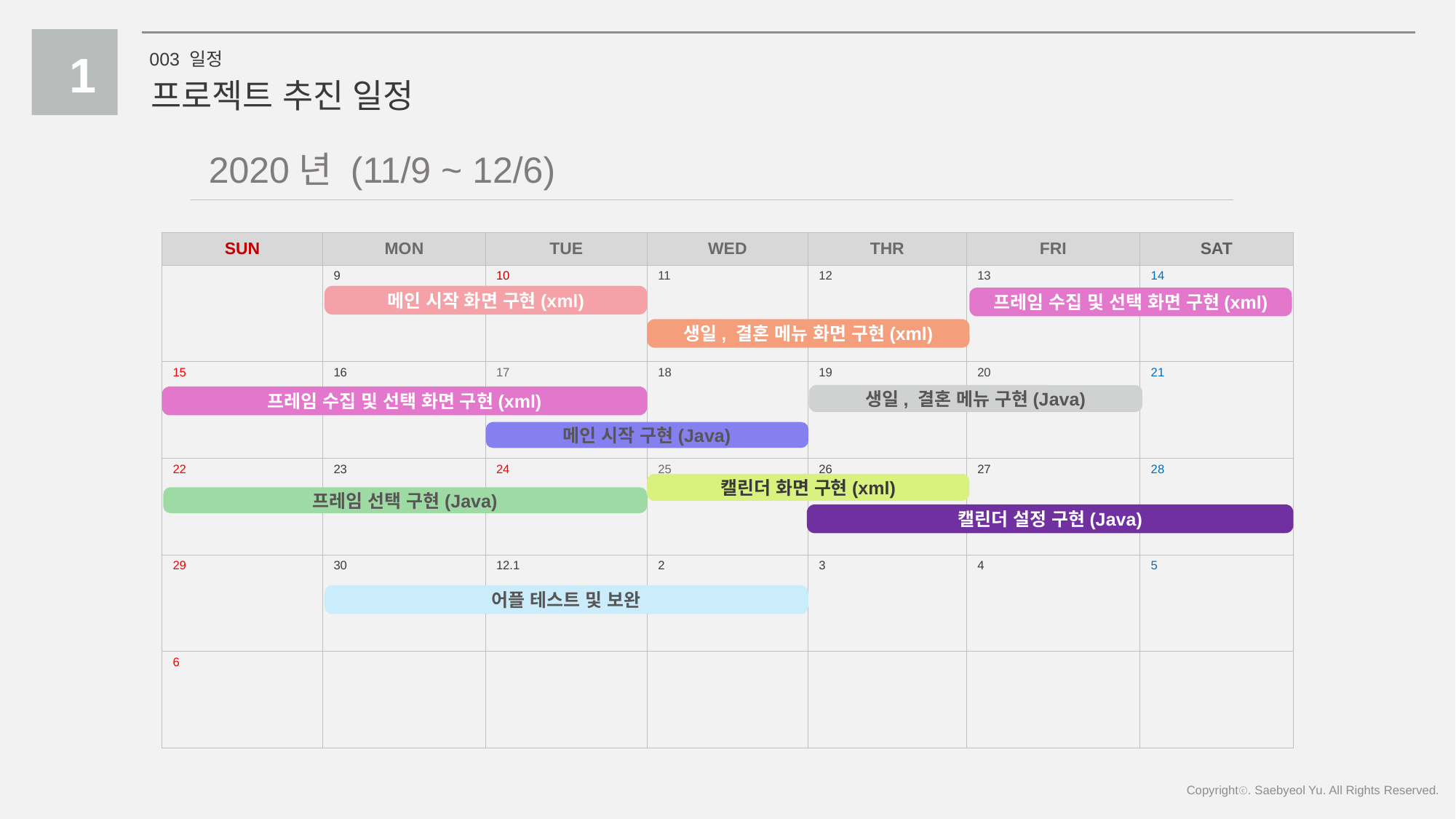

1
003 일정
프로젝트 추진 일정
2020년 (11/9 ~ 12/6)
| SUN | MON | TUE | WED | THR | FRI | SAT |
| --- | --- | --- | --- | --- | --- | --- |
|  | 9 | 10 | 11 | 12 | 13 | 14 |
| 15 | 16 | 17 | 18 | 19 | 20 | 21 |
| 22 | 23 | 24 | 25 | 26 | 27 | 28 |
| 29 | 30 | 12.1 | 2 | 3 | 4 | 5 |
| 6 |  |  |  |  |  |  |
메인 시작 화면 구현(xml)
프레임 수집 및 선택 화면 구현(xml)
생일, 결혼 메뉴 화면 구현(xml)
생일, 결혼 메뉴 구현(Java)
프레임 수집 및 선택 화면 구현(xml)
메인 시작 구현(Java)
캘린더 화면 구현(xml)
프레임 선택 구현(Java)
캘린더 설정 구현(Java)
어플 테스트 및 보완